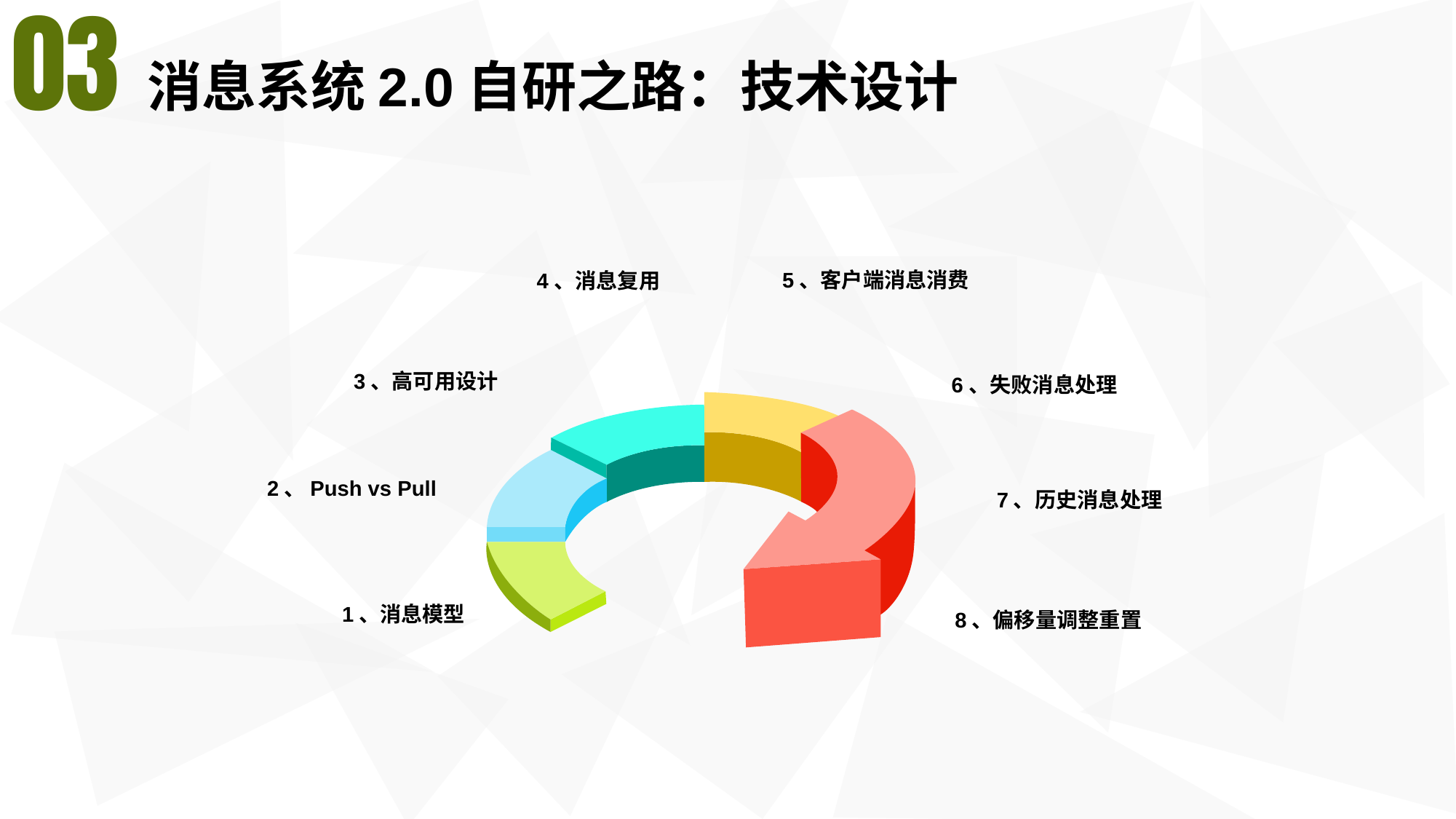

03
消息系统2.0自研之路：技术设计
5、客户端消息消费
4、消息复用
3、高可用设计
6、失败消息处理

2、Push vs Pull
7、历史消息处理

1、消息模型
8、偏移量调整重置